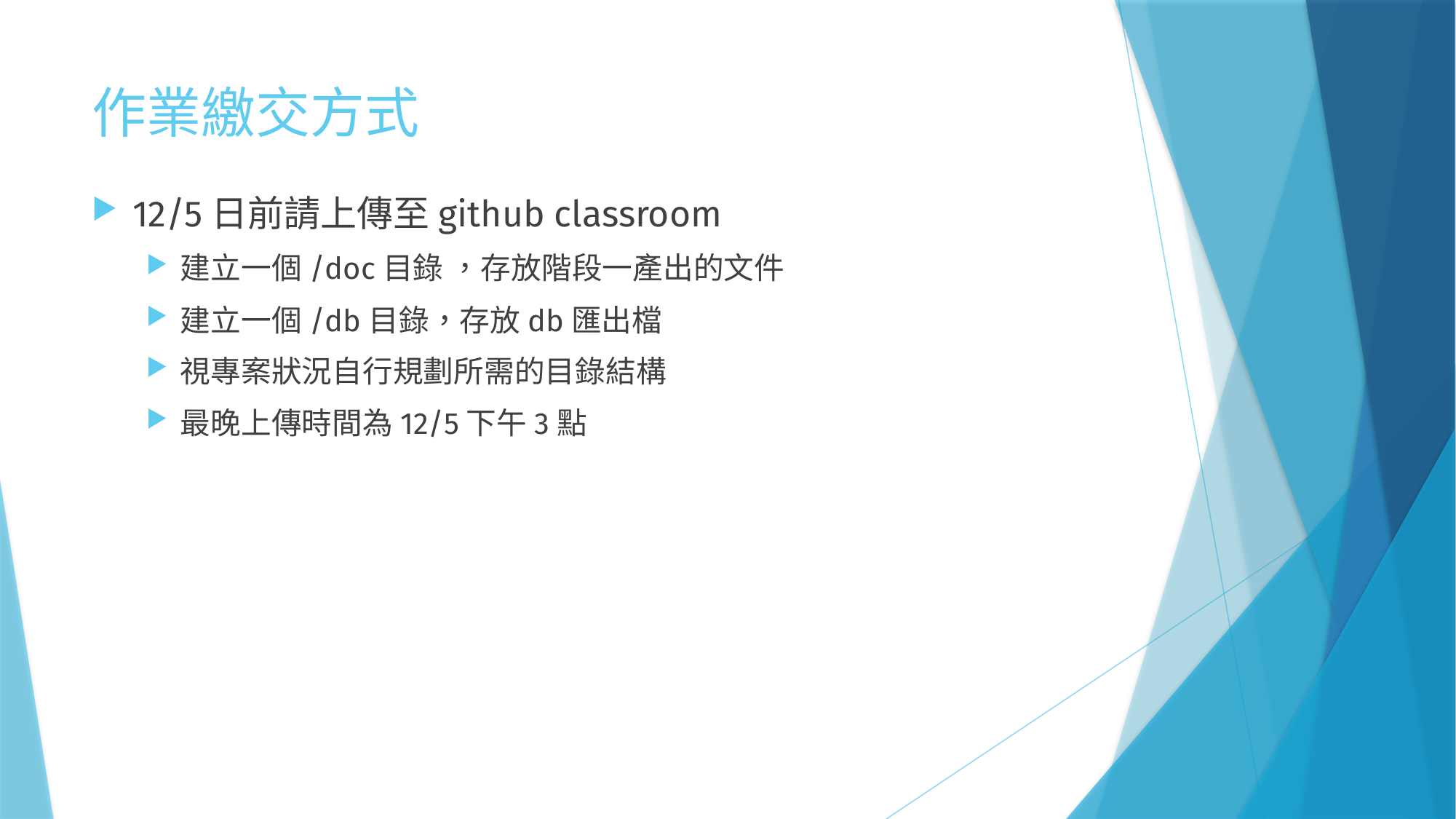

# 作業繳交方式
12/5日前請上傳至github classroom
建立一個/doc目錄 ，存放階段一產出的文件
建立一個/db目錄，存放db匯出檔
視專案狀況自行規劃所需的目錄結構
最晚上傳時間為12/5下午3點